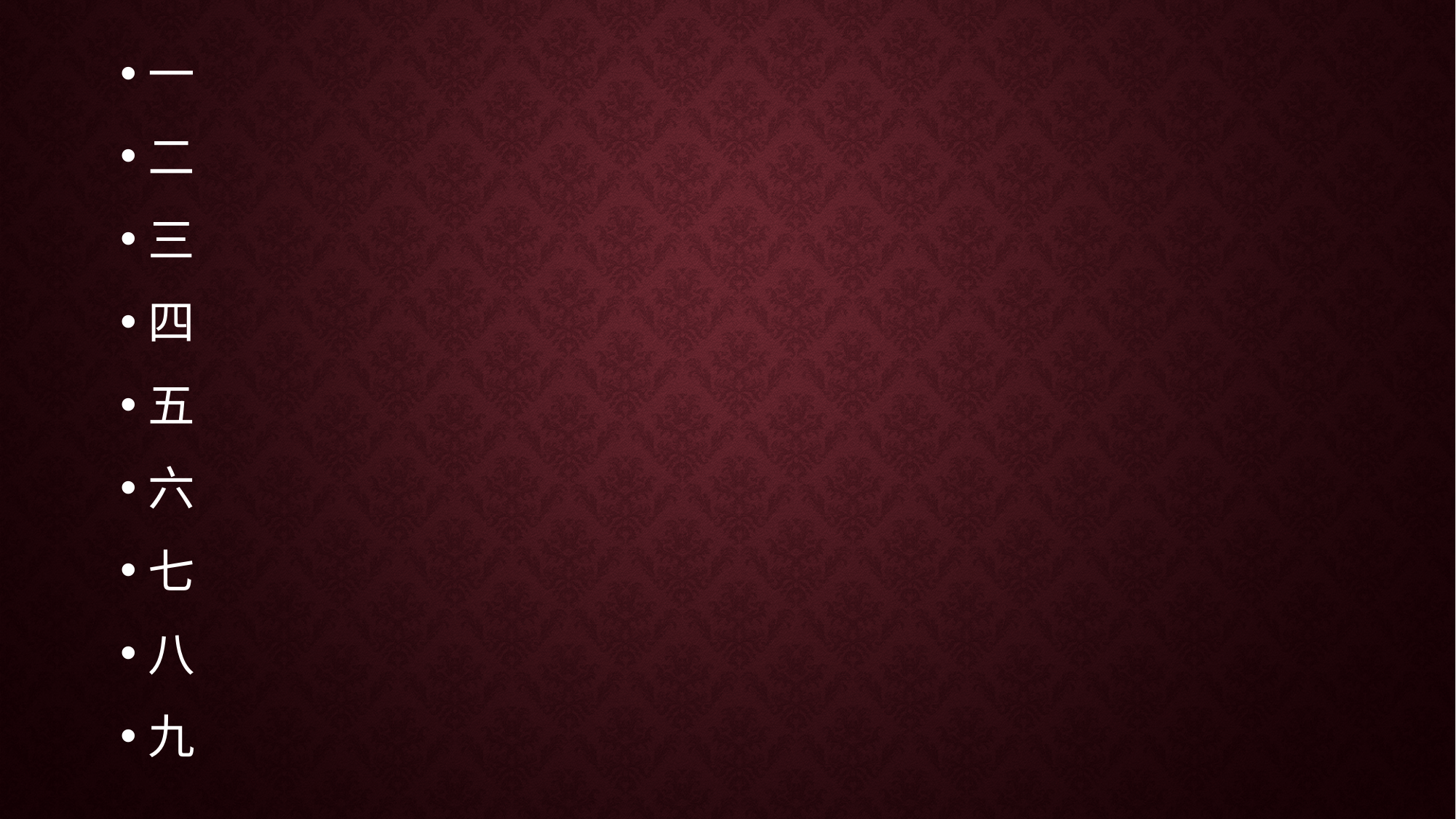

一
二
三
四
五
六
七
八
九
#